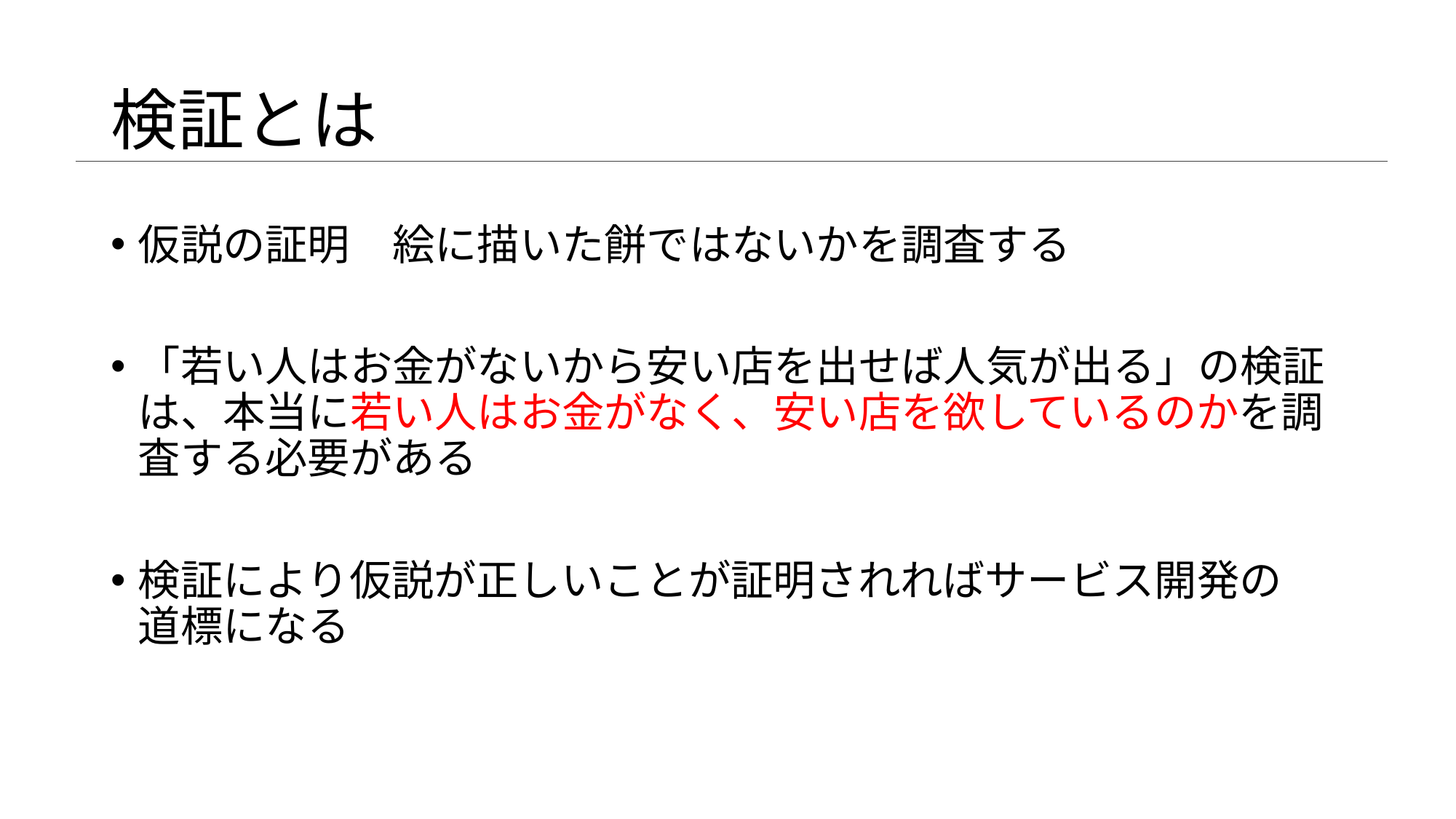

# 検証とは
仮説の証明　絵に描いた餅ではないかを調査する

「若い人はお金がないから安い店を出せば人気が出る」の検証は、本当に若い人はお金がなく、安い店を欲しているのかを調査する必要がある

検証により仮説が正しいことが証明されればサービス開発の
道標になる